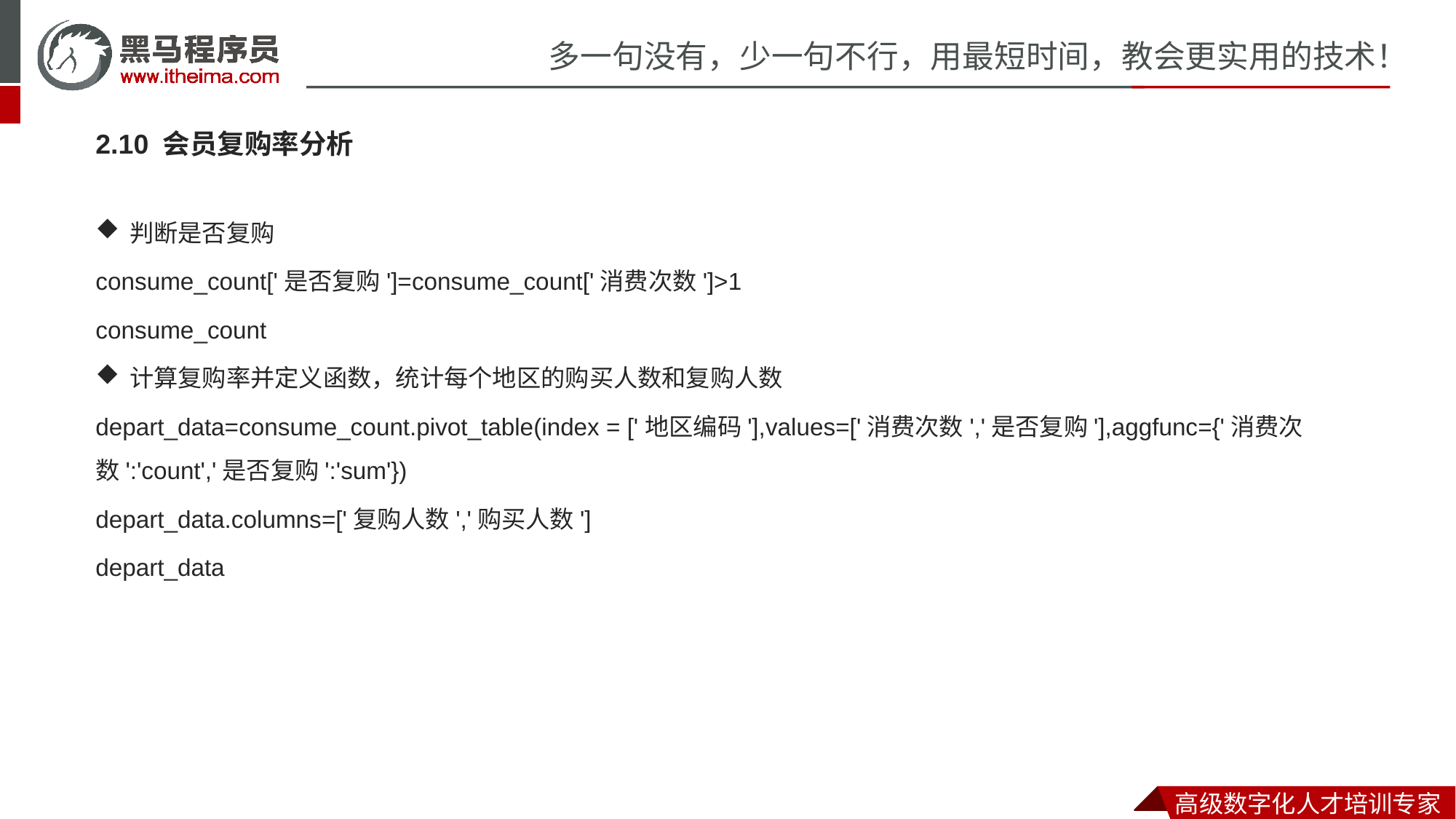

2.10 会员复购率分析
判断是否复购
consume_count['是否复购']=consume_count['消费次数']>1
consume_count
计算复购率并定义函数，统计每个地区的购买人数和复购人数
depart_data=consume_count.pivot_table(index = ['地区编码'],values=['消费次数','是否复购'],aggfunc={'消费次数':'count','是否复购':'sum'})
depart_data.columns=['复购人数','购买人数']
depart_data